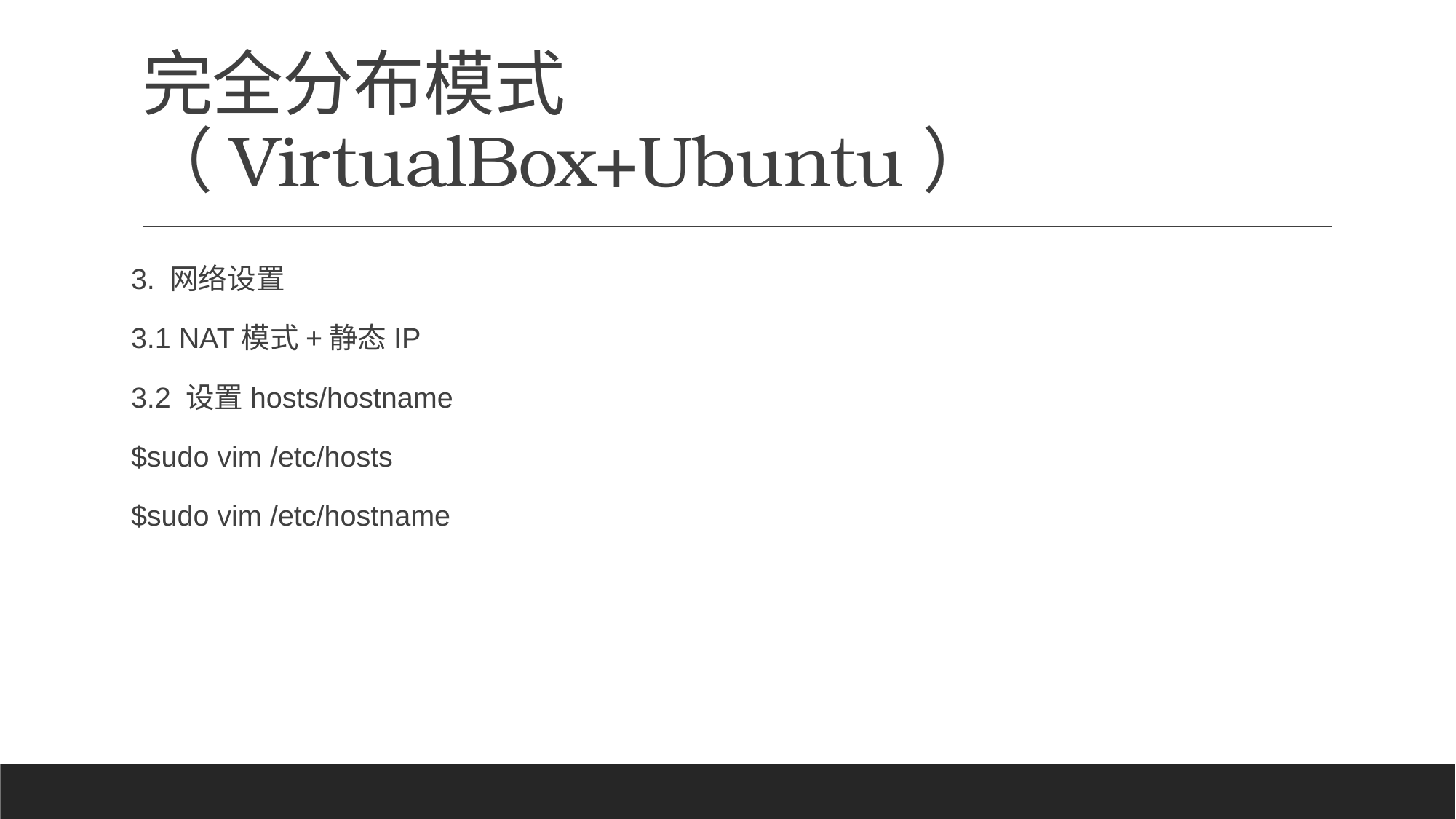

# 完全分布模式（VirtualBox+Ubuntu）
3. 网络设置
3.1 NAT模式+静态IP
3.2 设置hosts/hostname
$sudo vim /etc/hosts
$sudo vim /etc/hostname